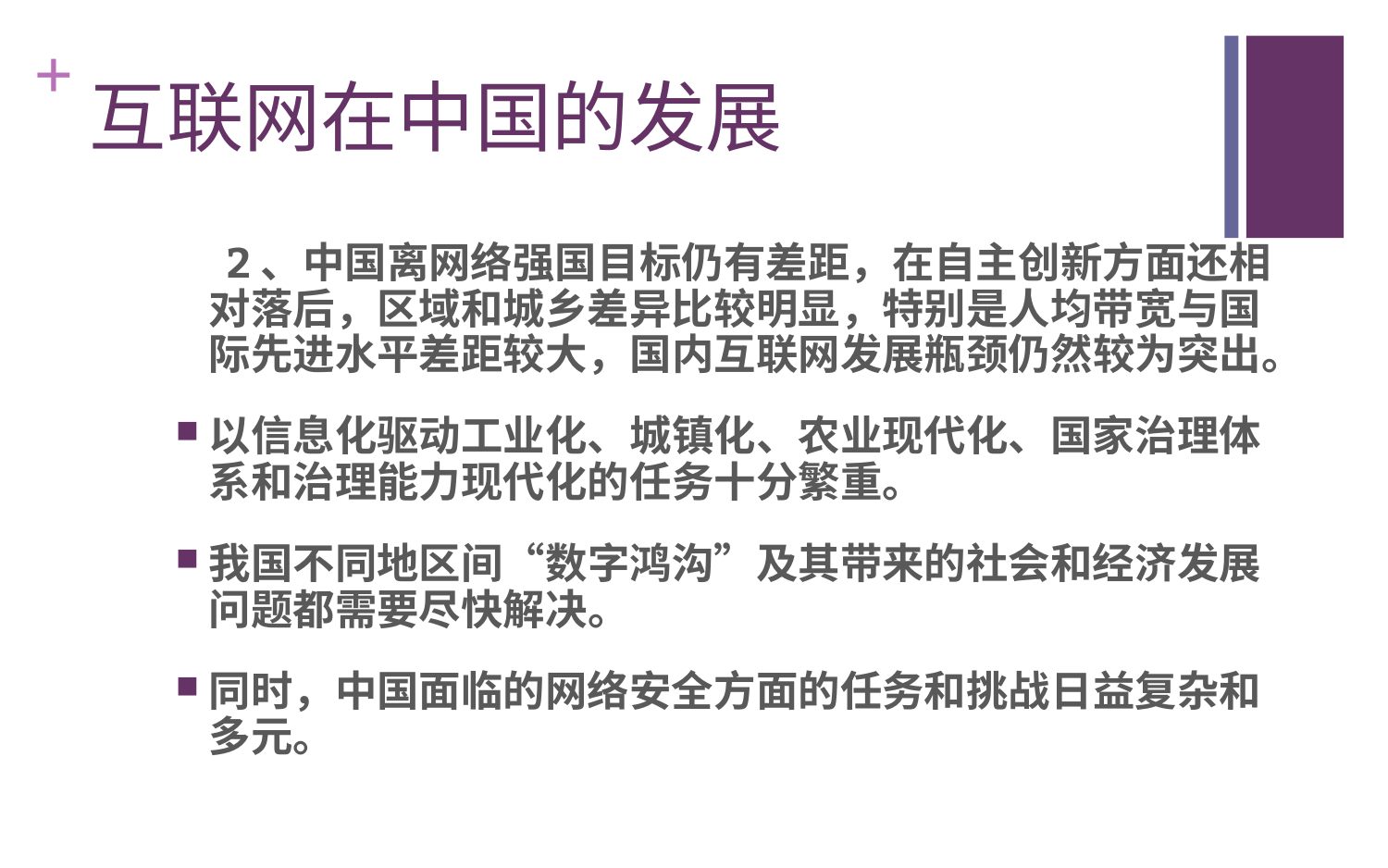

# 互联网在中国的发展
　2、中国离网络强国目标仍有差距，在自主创新方面还相对落后，区域和城乡差异比较明显，特别是人均带宽与国际先进水平差距较大，国内互联网发展瓶颈仍然较为突出。
以信息化驱动工业化、城镇化、农业现代化、国家治理体系和治理能力现代化的任务十分繁重。
我国不同地区间“数字鸿沟”及其带来的社会和经济发展问题都需要尽快解决。
同时，中国面临的网络安全方面的任务和挑战日益复杂和多元。